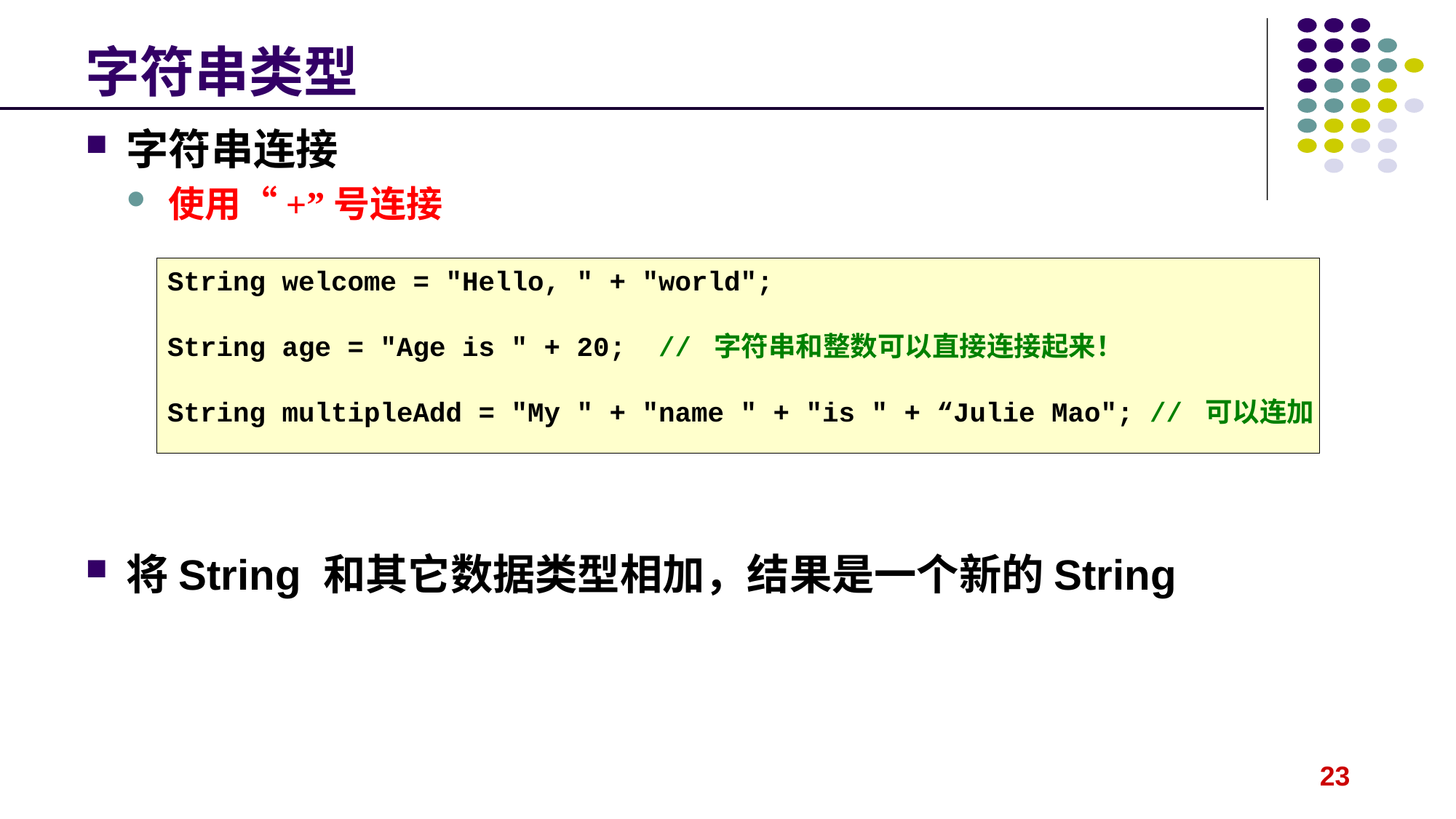

# 字符串类型
字符串连接
使用“+”号连接

将String 和其它数据类型相加，结果是一个新的String

String welcome = "Hello, " + "world";

String age = "Age is " + 20;  // 字符串和整数可以直接连接起来！

String multipleAdd = "My " + "name " + "is " + “Julie Mao"; // 可以连加